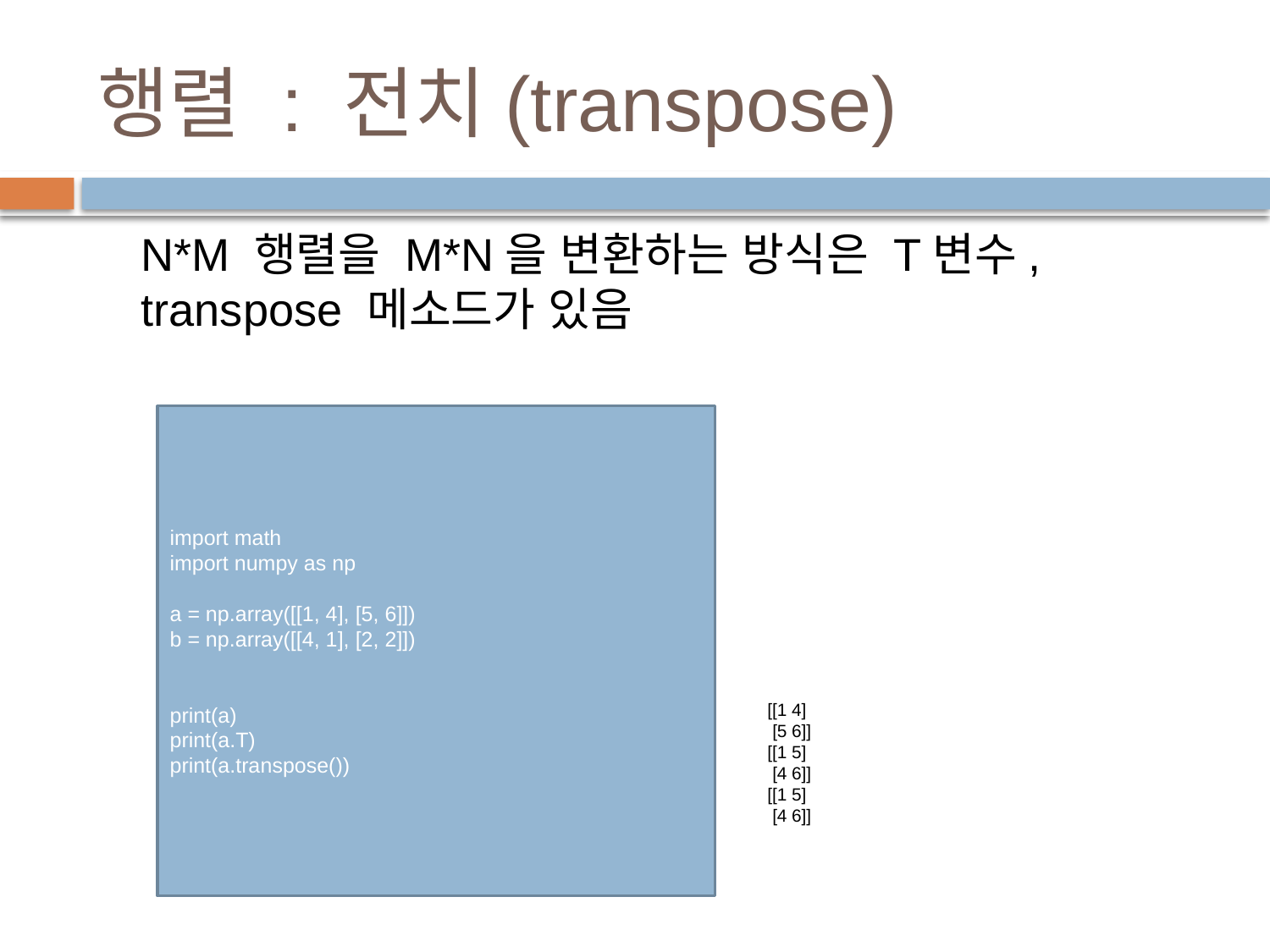

# 행렬 : 전치(transpose)
N*M 행렬을 M*N을 변환하는 방식은 T변수, transpose 메소드가 있음
import math
import numpy as np

a = np.array([[1, 4], [5, 6]])
b = np.array([[4, 1], [2, 2]])

print(a)
print(a.T)
print(a.transpose())
[[1 4]
 [5 6]]
[[1 5]
 [4 6]]
[[1 5]
 [4 6]]